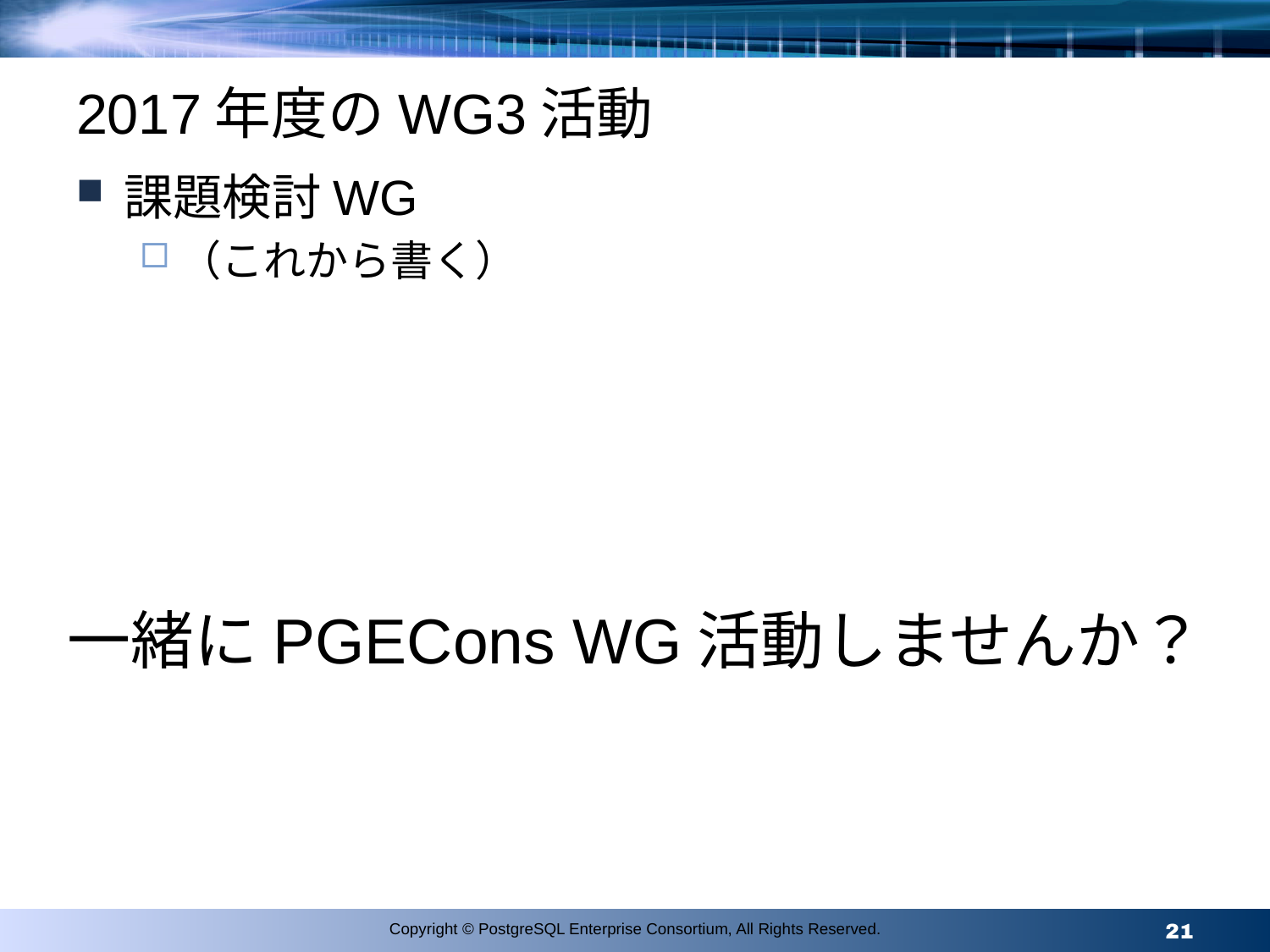

# 2017年度のWG3活動
課題検討WG
（これから書く）
一緒にPGECons WG活動しませんか？
21